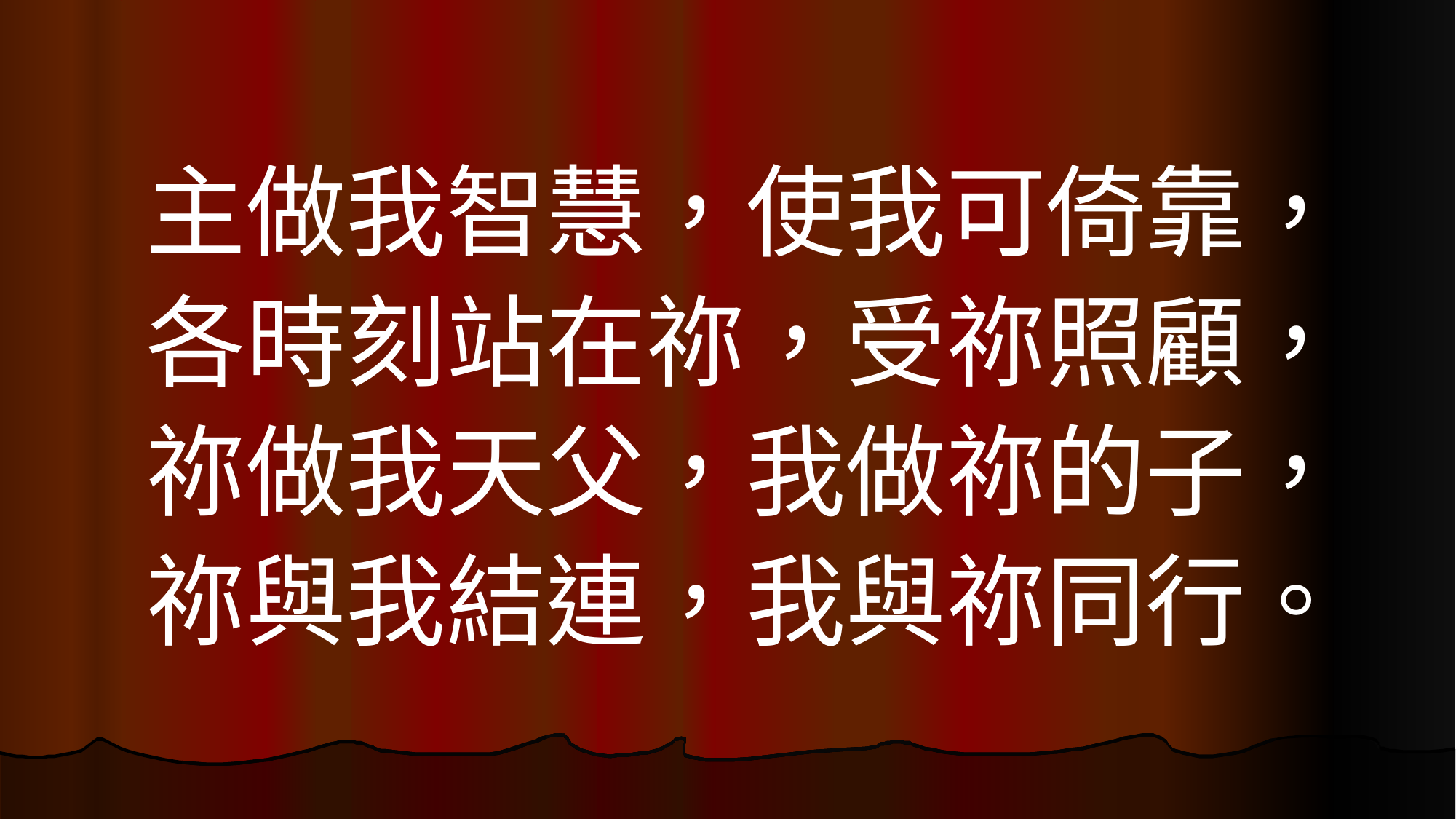

主做我智慧，使我可倚靠，
各時刻站在祢，受祢照顧，
祢做我天父，我做祢的子，
祢與我結連，我與祢同行。